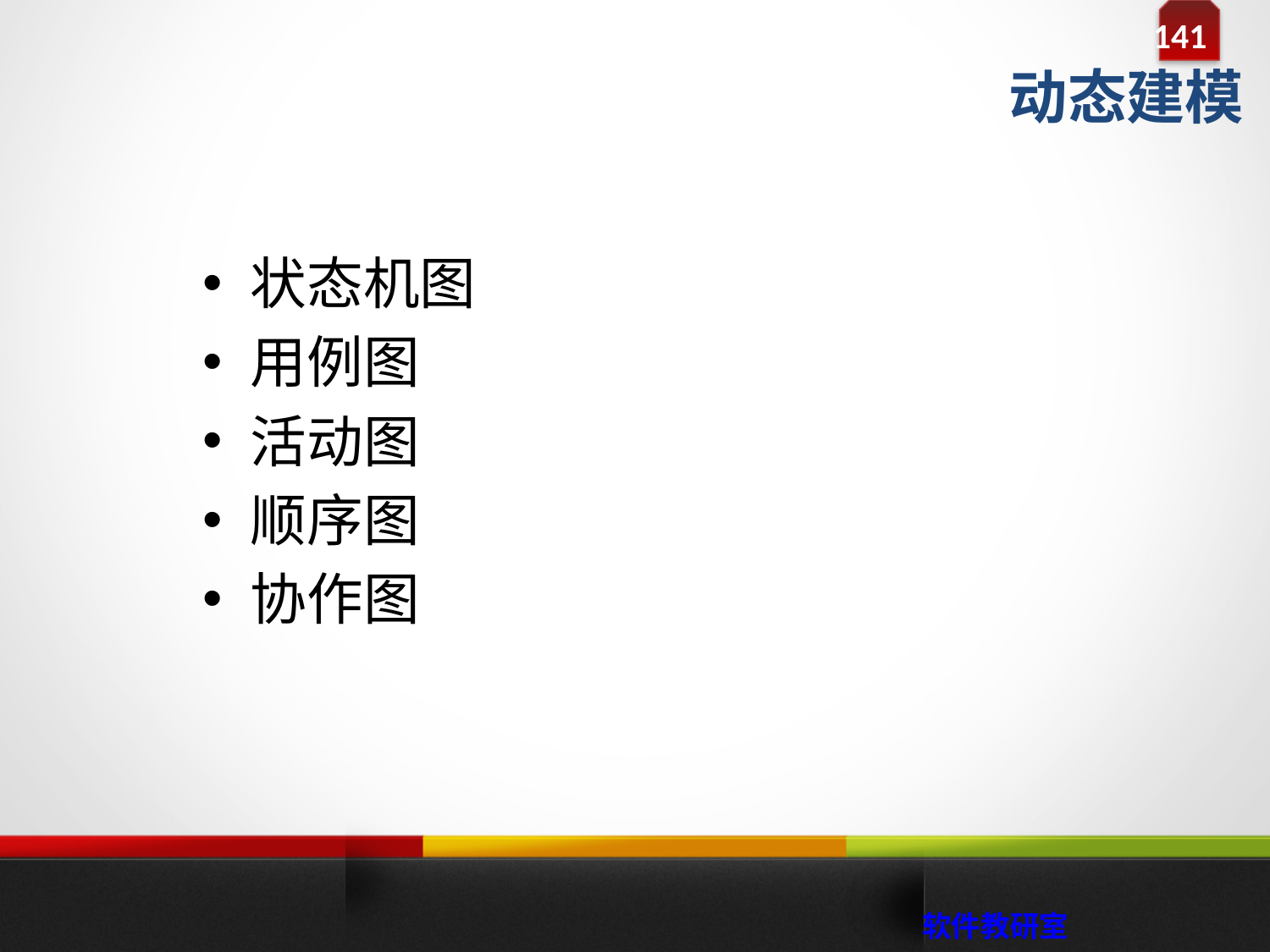

动态建模
状态机图
用例图
活动图
顺序图
协作图
                                     软件教研室